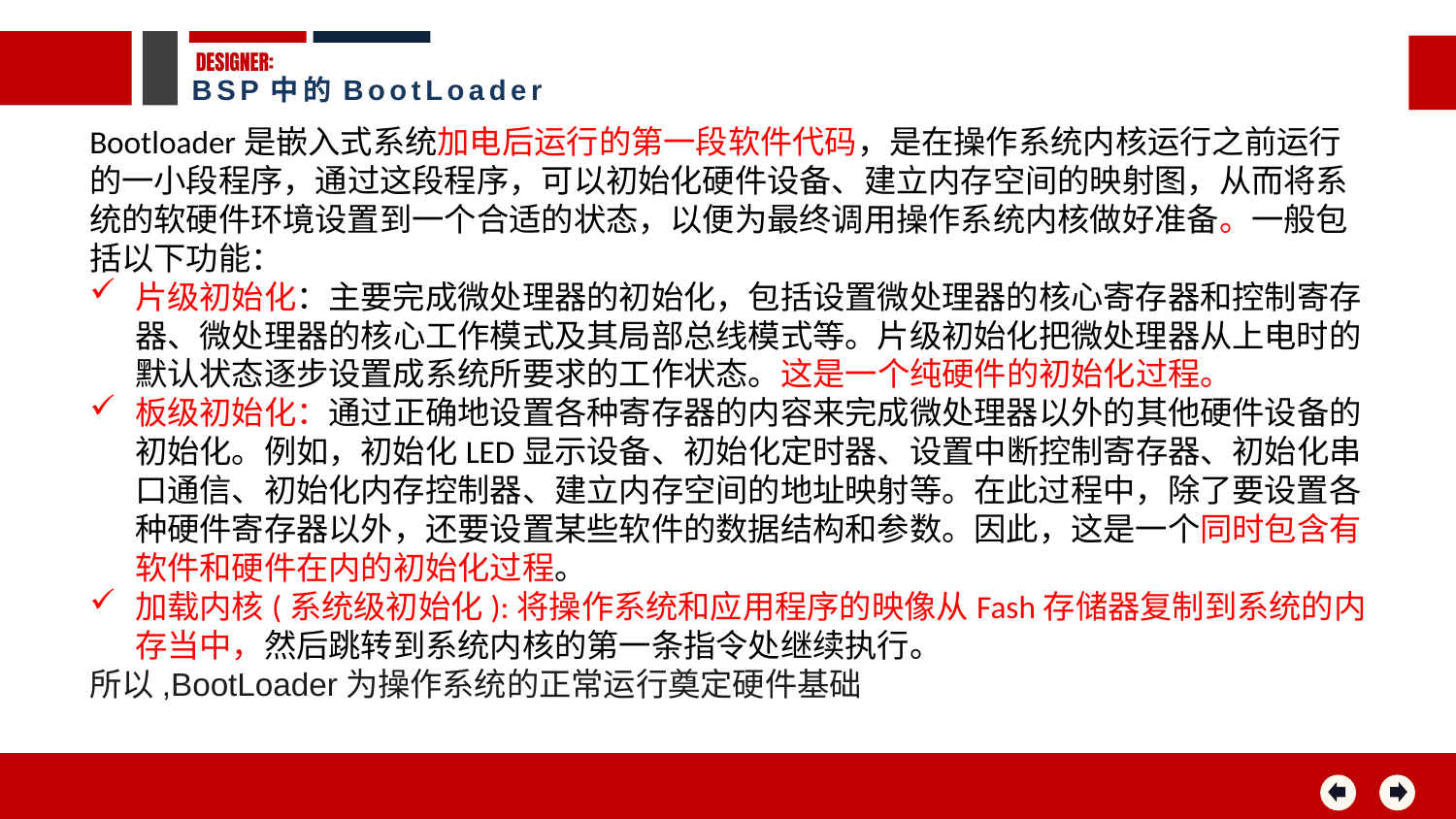

DESIGNER:
BSP中的BootLoader
Bootloader是嵌入式系统加电后运行的第一段软件代码，是在操作系统内核运行之前运行的一小段程序，通过这段程序，可以初始化硬件设备、建立内存空间的映射图，从而将系统的软硬件环境设置到一个合适的状态，以便为最终调用操作系统内核做好准备。一般包括以下功能：
片级初始化：主要完成微处理器的初始化，包括设置微处理器的核心寄存器和控制寄存器、微处理器的核心工作模式及其局部总线模式等。片级初始化把微处理器从上电时的默认状态逐步设置成系统所要求的工作状态。这是一个纯硬件的初始化过程。
板级初始化：通过正确地设置各种寄存器的内容来完成微处理器以外的其他硬件设备的初始化。例如，初始化LED显示设备、初始化定时器、设置中断控制寄存器、初始化串口通信、初始化内存控制器、建立内存空间的地址映射等。在此过程中，除了要设置各种硬件寄存器以外，还要设置某些软件的数据结构和参数。因此，这是一个同时包含有软件和硬件在内的初始化过程。
加载内核(系统级初始化):将操作系统和应用程序的映像从Fash存储器复制到系统的内存当中，然后跳转到系统内核的第一条指令处继续执行。
所以,BootLoader为操作系统的正常运行奠定硬件基础